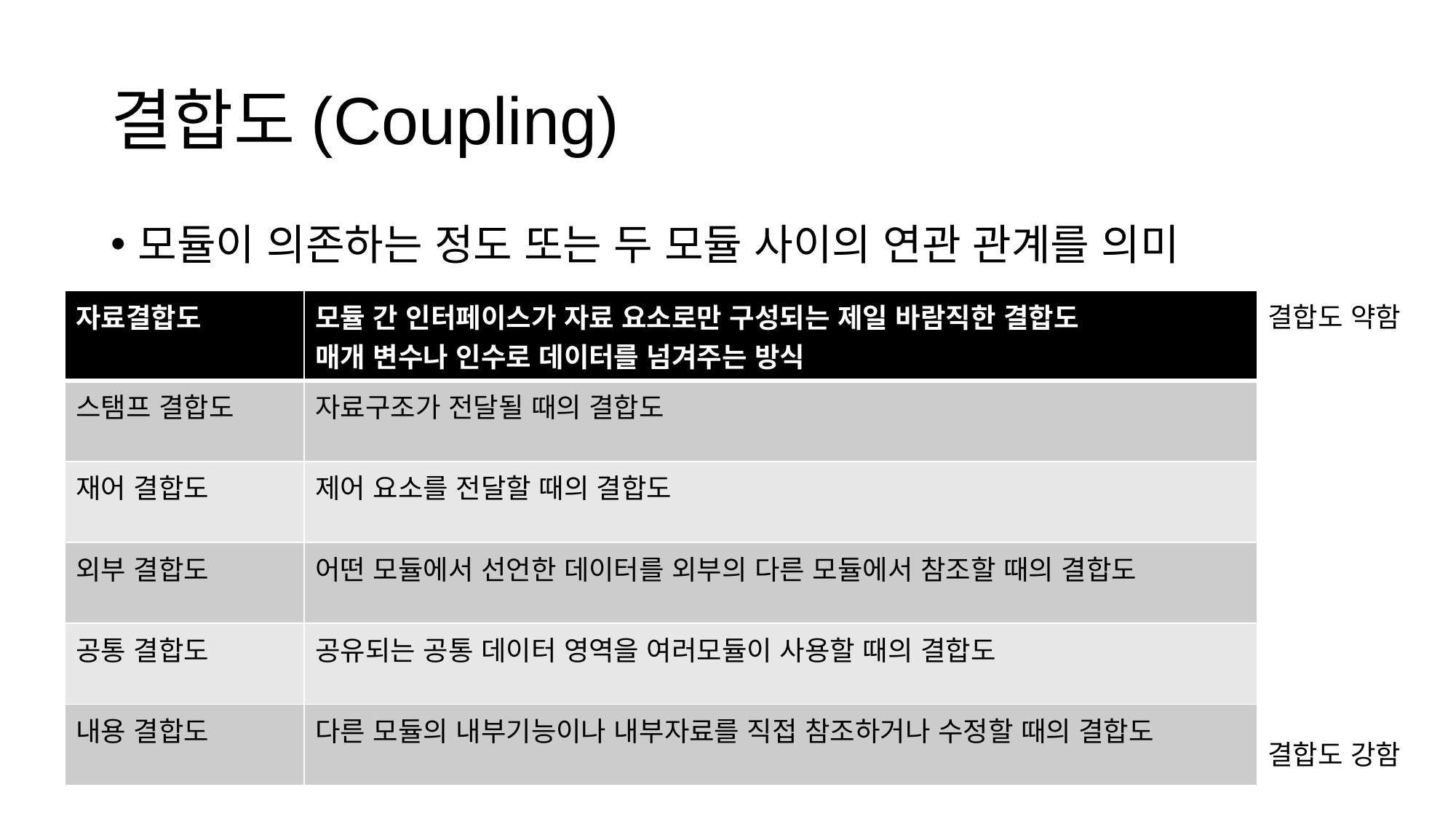

# 결합도(Coupling)
모듈이 의존하는 정도 또는 두 모듈 사이의 연관 관계를 의미
| 자료결합도 | 모듈 간 인터페이스가 자료 요소로만 구성되는 제일 바람직한 결합도 매개 변수나 인수로 데이터를 넘겨주는 방식 |
| --- | --- |
| 스탬프 결합도 | 자료구조가 전달될 때의 결합도 |
| 재어 결합도 | 제어 요소를 전달할 때의 결합도 |
| 외부 결합도 | 어떤 모듈에서 선언한 데이터를 외부의 다른 모듈에서 참조할 때의 결합도 |
| 공통 결합도 | 공유되는 공통 데이터 영역을 여러모듈이 사용할 때의 결합도 |
| 내용 결합도 | 다른 모듈의 내부기능이나 내부자료를 직접 참조하거나 수정할 때의 결합도 |
결합도 약함
결합도 강함